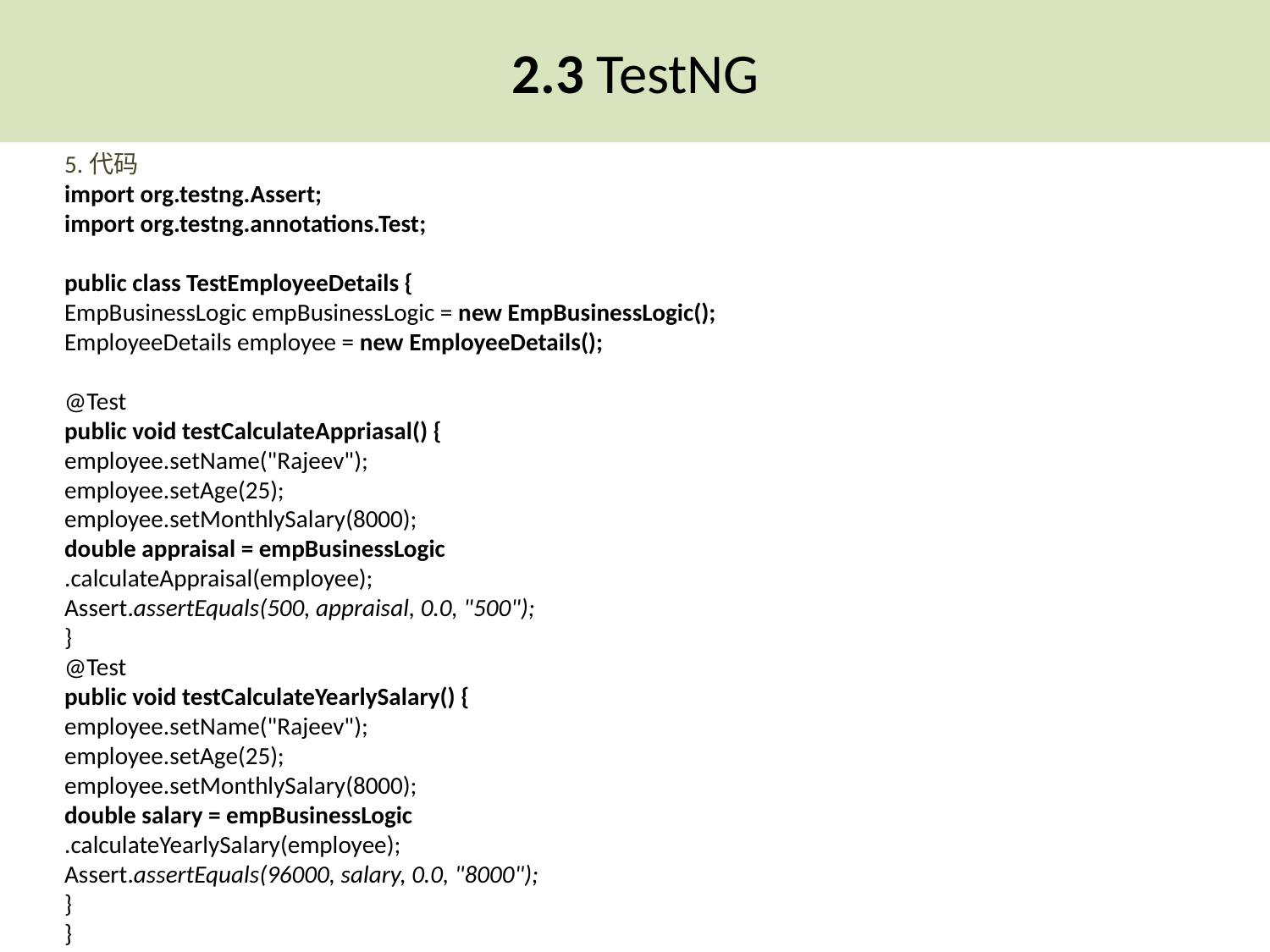

2.3 TestNG
5.代码
import org.testng.Assert;
import org.testng.annotations.Test;

public class TestEmployeeDetails {
EmpBusinessLogic empBusinessLogic = new EmpBusinessLogic();
EmployeeDetails employee = new EmployeeDetails();

@Test
public void testCalculateAppriasal() {
employee.setName("Rajeev");
employee.setAge(25);
employee.setMonthlySalary(8000);
double appraisal = empBusinessLogic
.calculateAppraisal(employee);
Assert.assertEquals(500, appraisal, 0.0, "500");
}
@Test
public void testCalculateYearlySalary() {
employee.setName("Rajeev");
employee.setAge(25);
employee.setMonthlySalary(8000);
double salary = empBusinessLogic
.calculateYearlySalary(employee);
Assert.assertEquals(96000, salary, 0.0, "8000");
}
}